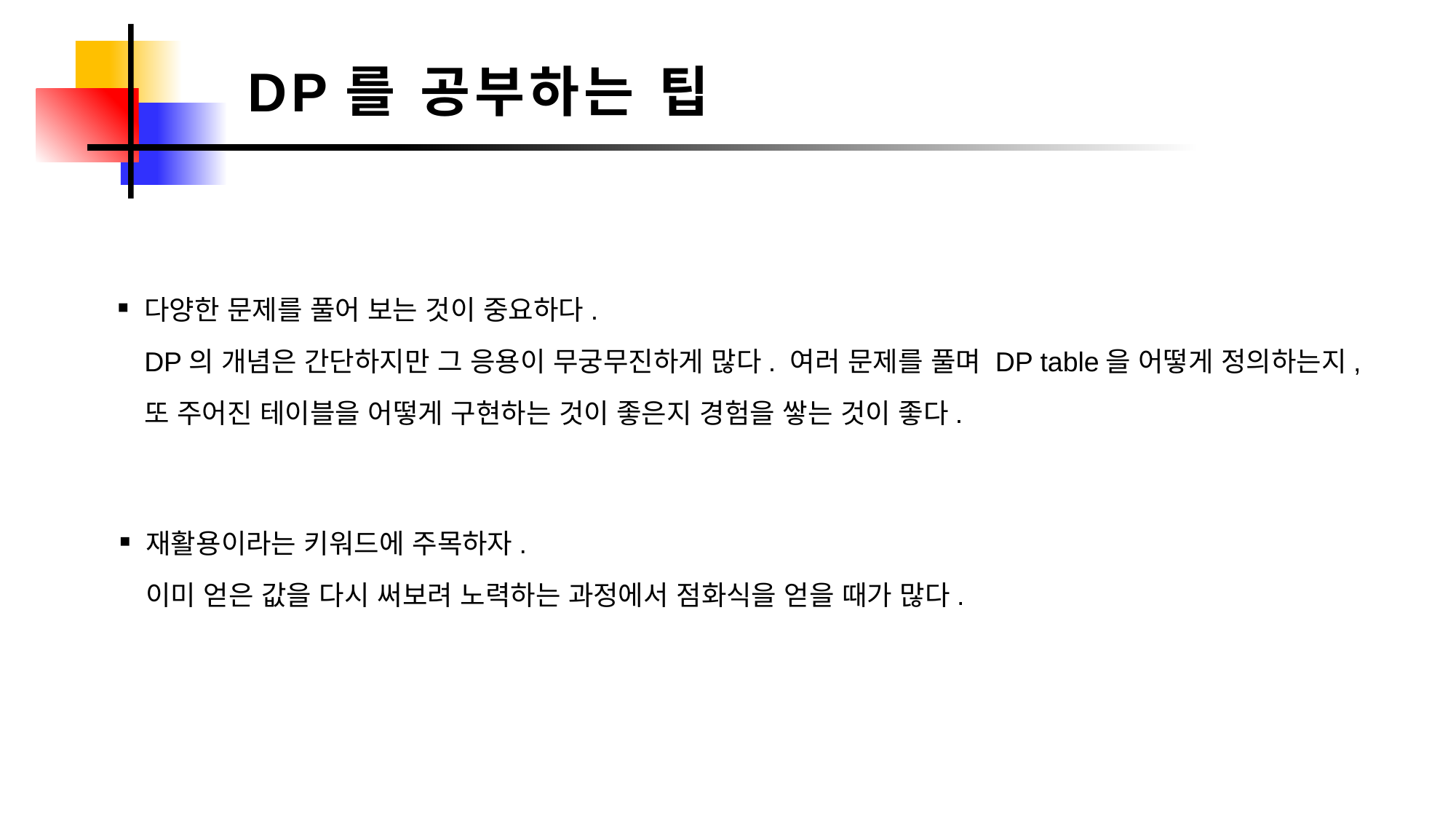

DP를 공부하는 팁
다양한 문제를 풀어 보는 것이 중요하다.

DP의 개념은 간단하지만 그 응용이 무궁무진하게 많다. 여러 문제를 풀며 DP table을 어떻게 정의하는지,
또 주어진 테이블을 어떻게 구현하는 것이 좋은지 경험을 쌓는 것이 좋다.
재활용이라는 키워드에 주목하자.

이미 얻은 값을 다시 써보려 노력하는 과정에서 점화식을 얻을 때가 많다.